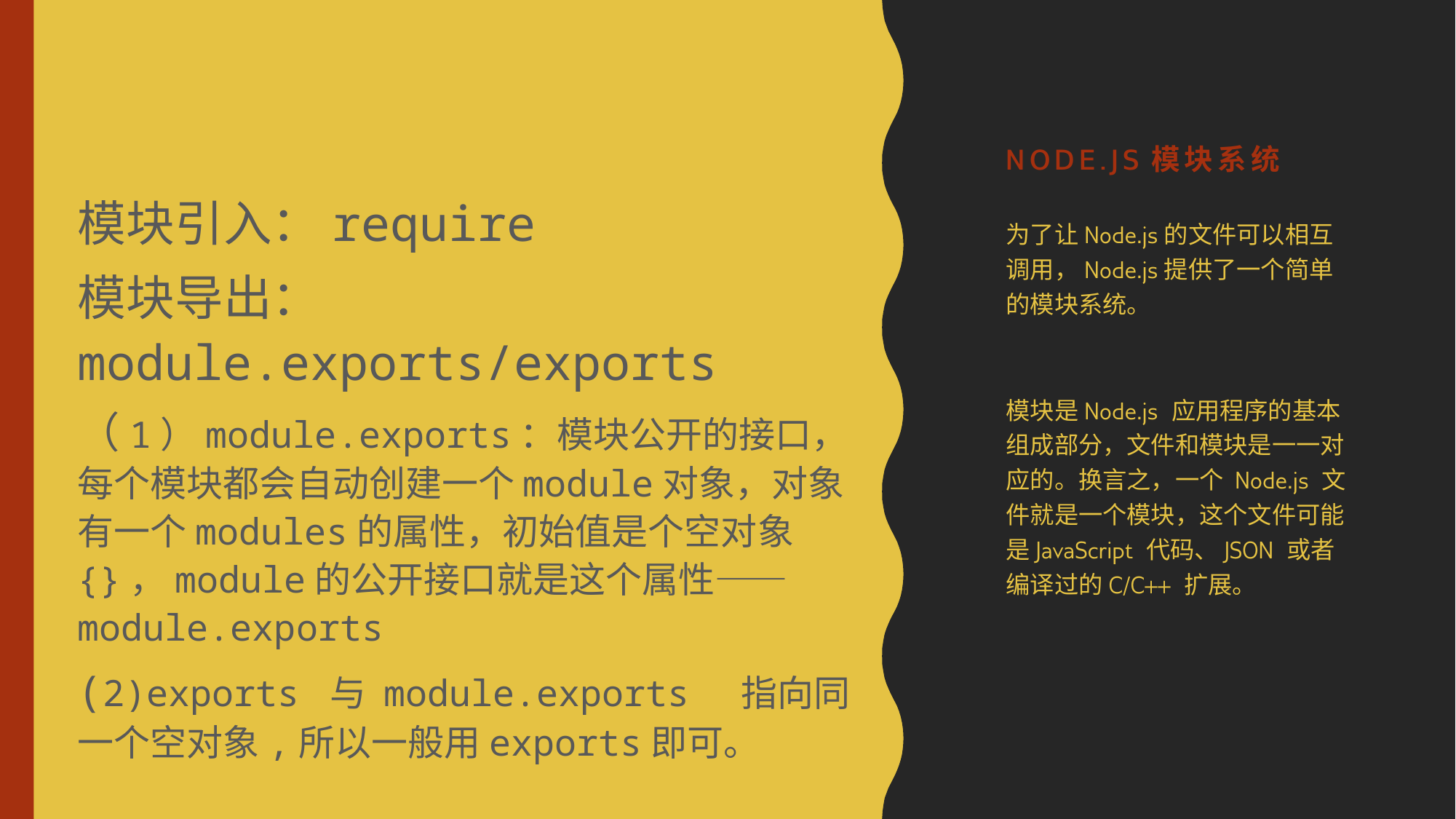

# Node.js模块系统
模块引入：require
模块导出： module.exports/exports
（1）module.exports：模块公开的接口，每个模块都会自动创建一个module对象，对象有一个modules的属性，初始值是个空对象{}，module的公开接口就是这个属性——module.exports
(2)exports 与 module.exports  指向同一个空对象,所以一般用exports即可。
为了让Node.js的文件可以相互调用，Node.js提供了一个简单的模块系统。

模块是Node.js 应用程序的基本组成部分，文件和模块是一一对应的。换言之，一个 Node.js 文件就是一个模块，这个文件可能是JavaScript 代码、JSON 或者编译过的C/C++ 扩展。